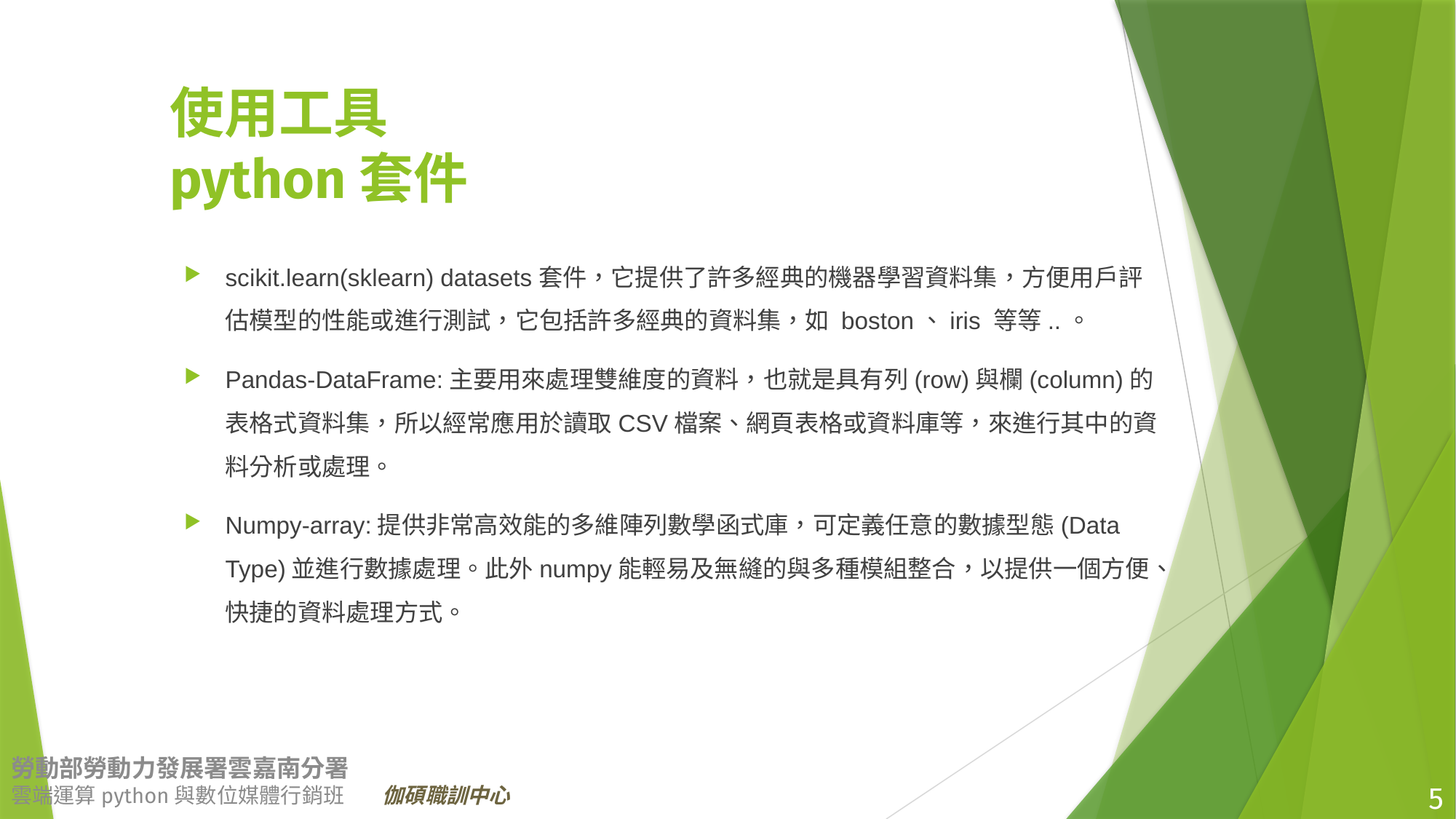

# 使用工具 python套件
scikit.learn(sklearn) datasets套件，它提供了許多經典的機器學習資料集，方便用戶評估模型的性能或進行測試，它包括許多經典的資料集，如 boston、iris 等等..。
Pandas-DataFrame:主要用來處理雙維度的資料，也就是具有列(row)與欄(column)的表格式資料集，所以經常應用於讀取CSV檔案、網頁表格或資料庫等，來進行其中的資料分析或處理。
Numpy-array:提供非常高效能的多維陣列數學函式庫，可定義任意的數據型態(Data Type)並進行數據處理。此外numpy能輕易及無縫的與多種模組整合，以提供一個方便、快捷的資料處理方式。

5